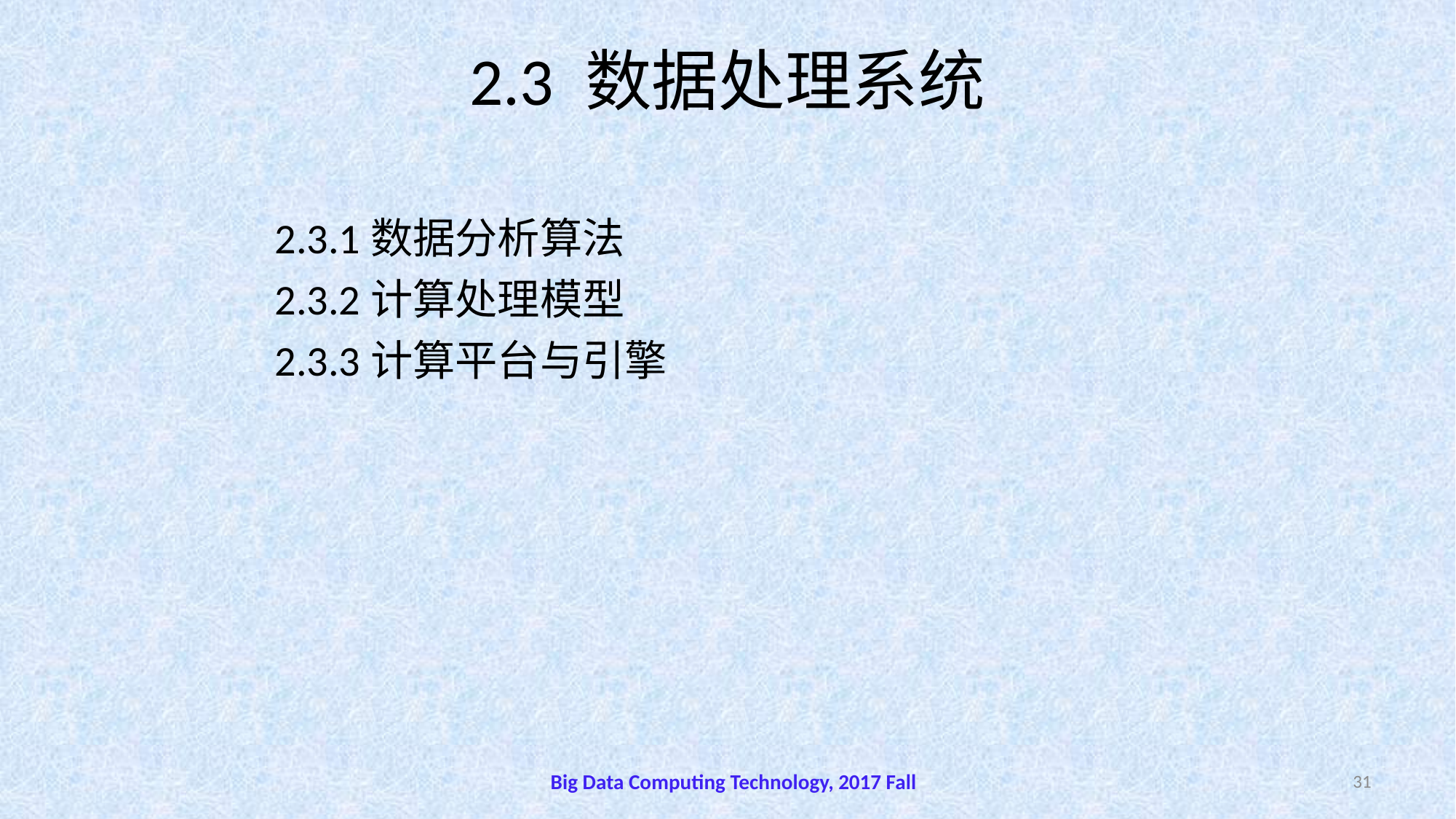

# 2.3 数据处理系统
2.3.1数据分析算法
2.3.2计算处理模型
2.3.3计算平台与引擎
Big Data Computing Technology, 2017 Fall
31